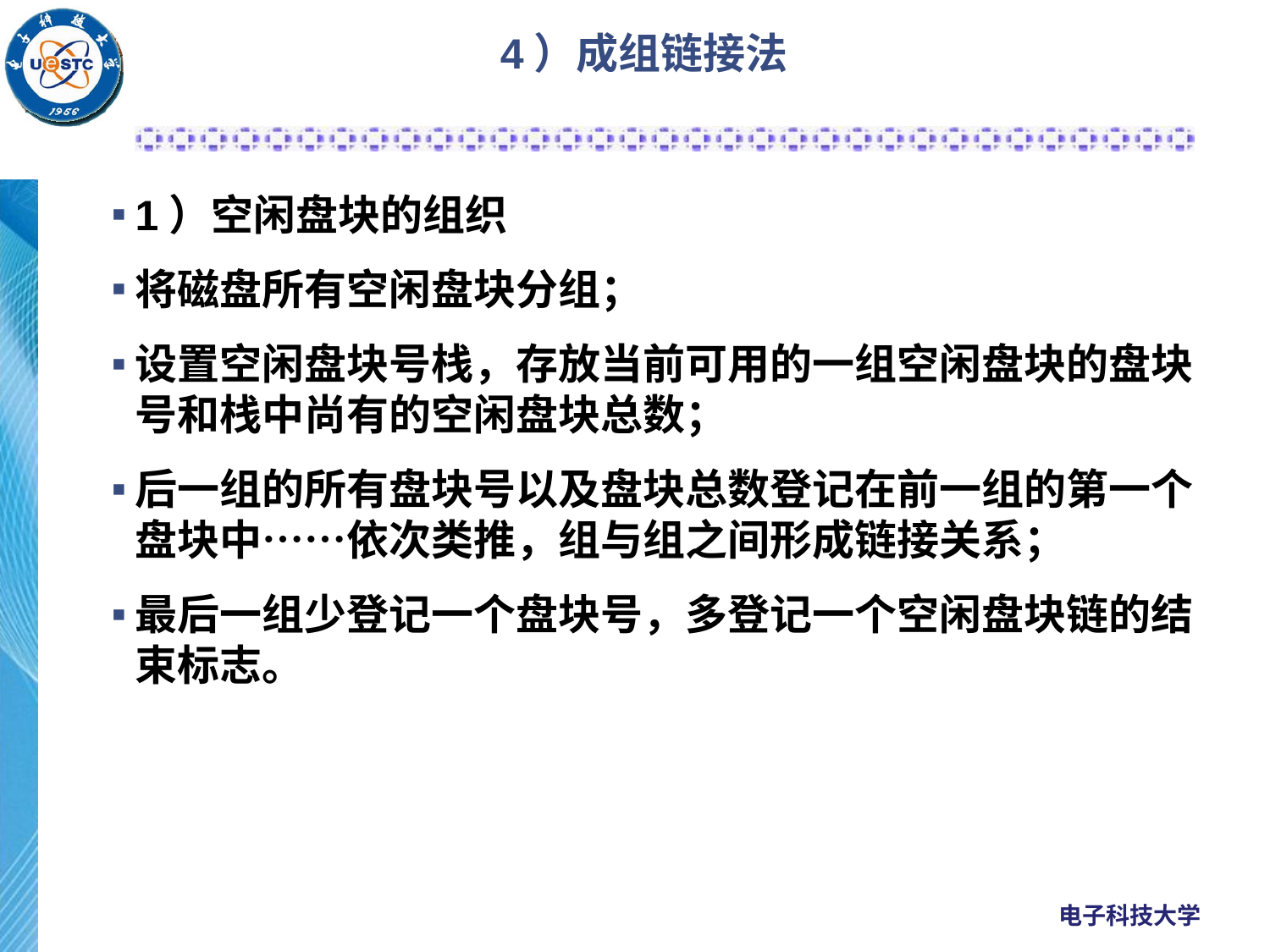

# 4）成组链接法
1）空闲盘块的组织
将磁盘所有空闲盘块分组；
设置空闲盘块号栈，存放当前可用的一组空闲盘块的盘块号和栈中尚有的空闲盘块总数；
后一组的所有盘块号以及盘块总数登记在前一组的第一个盘块中……依次类推，组与组之间形成链接关系；
最后一组少登记一个盘块号，多登记一个空闲盘块链的结束标志。